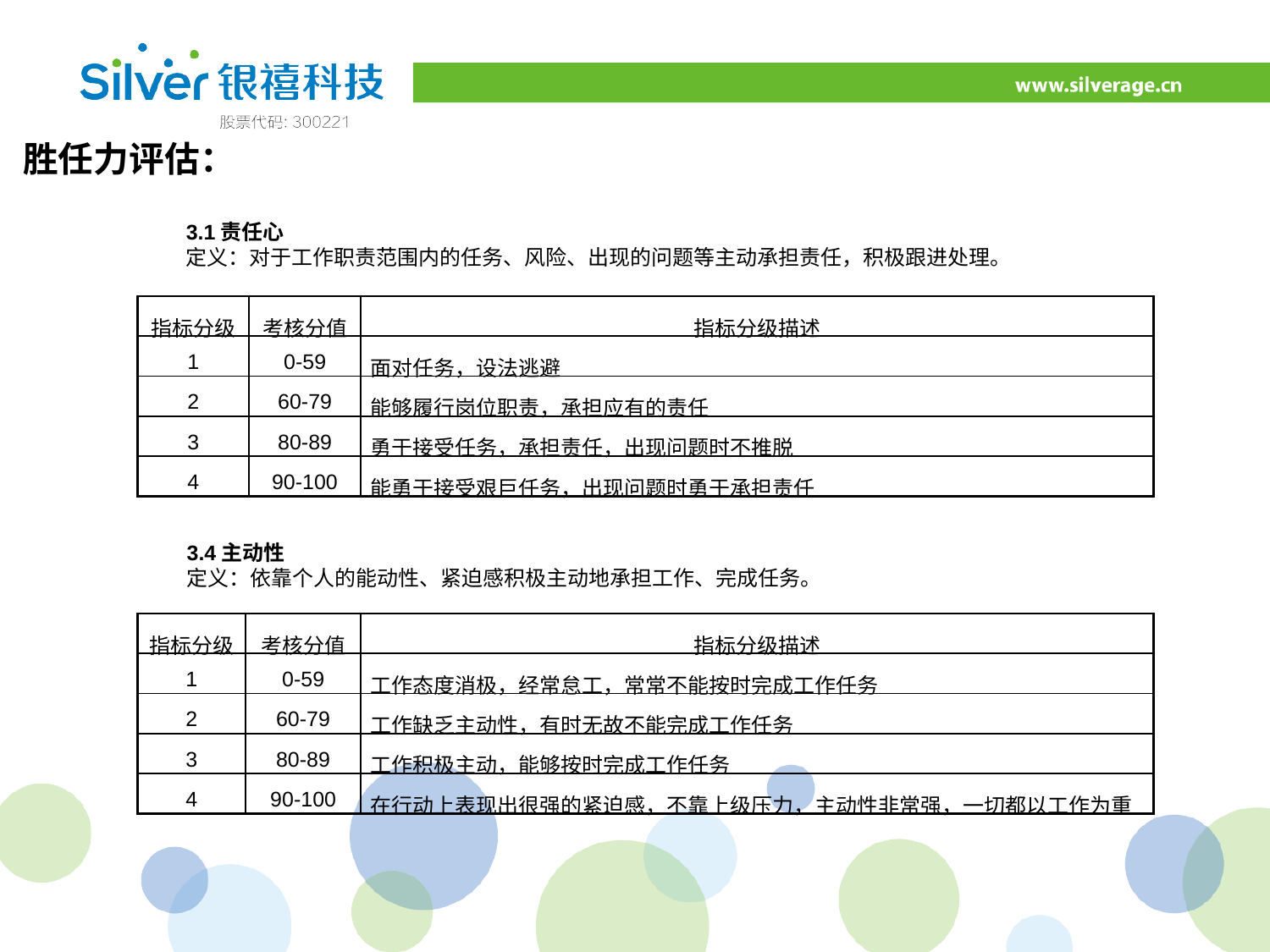

胜任力评估：
3.1责任心
定义：对于工作职责范围内的任务、风险、出现的问题等主动承担责任，积极跟进处理。
| 指标分级 | 考核分值 | 指标分级描述 |
| --- | --- | --- |
| 1 | 0-59 | 面对任务，设法逃避 |
| 2 | 60-79 | 能够履行岗位职责，承担应有的责任 |
| 3 | 80-89 | 勇于接受任务，承担责任，出现问题时不推脱 |
| 4 | 90-100 | 能勇于接受艰巨任务，出现问题时勇于承担责任 |
3.4主动性
定义：依靠个人的能动性、紧迫感积极主动地承担工作、完成任务。
| 指标分级 | 考核分值 | 指标分级描述 |
| --- | --- | --- |
| 1 | 0-59 | 工作态度消极，经常怠工，常常不能按时完成工作任务 |
| 2 | 60-79 | 工作缺乏主动性，有时无故不能完成工作任务 |
| 3 | 80-89 | 工作积极主动，能够按时完成工作任务 |
| 4 | 90-100 | 在行动上表现出很强的紧迫感，不靠上级压力，主动性非常强，一切都以工作为重 |